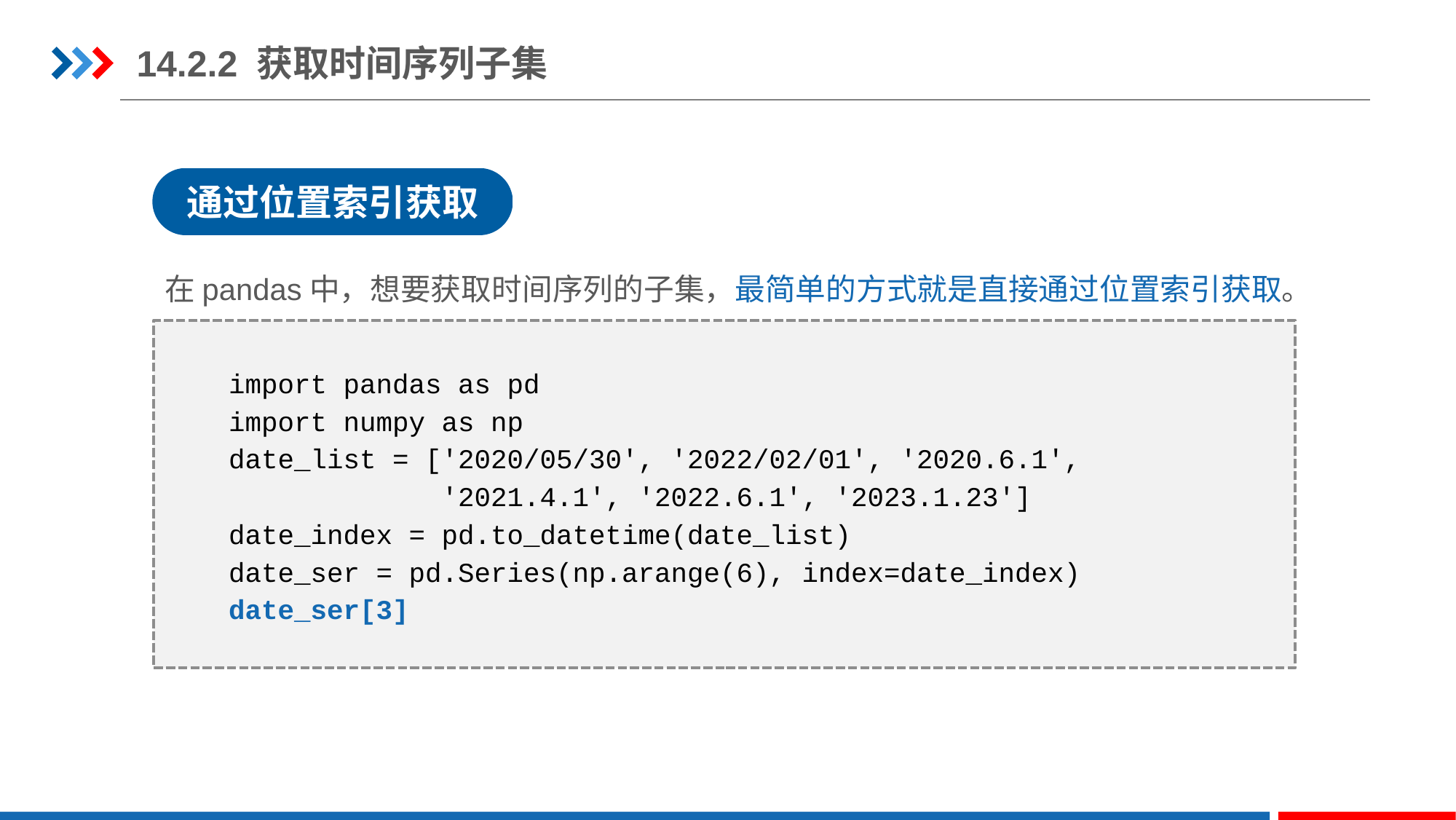

14.2.2 获取时间序列子集
通过位置索引获取
在pandas中，想要获取时间序列的子集，最简单的方式就是直接通过位置索引获取。

import pandas as pd
import numpy as np
date_list = ['2020/05/30', '2022/02/01', '2020.6.1',
             '2021.4.1', '2022.6.1', '2023.1.23']
date_index = pd.to_datetime(date_list)
date_ser = pd.Series(np.arange(6), index=date_index)
date_ser[3]